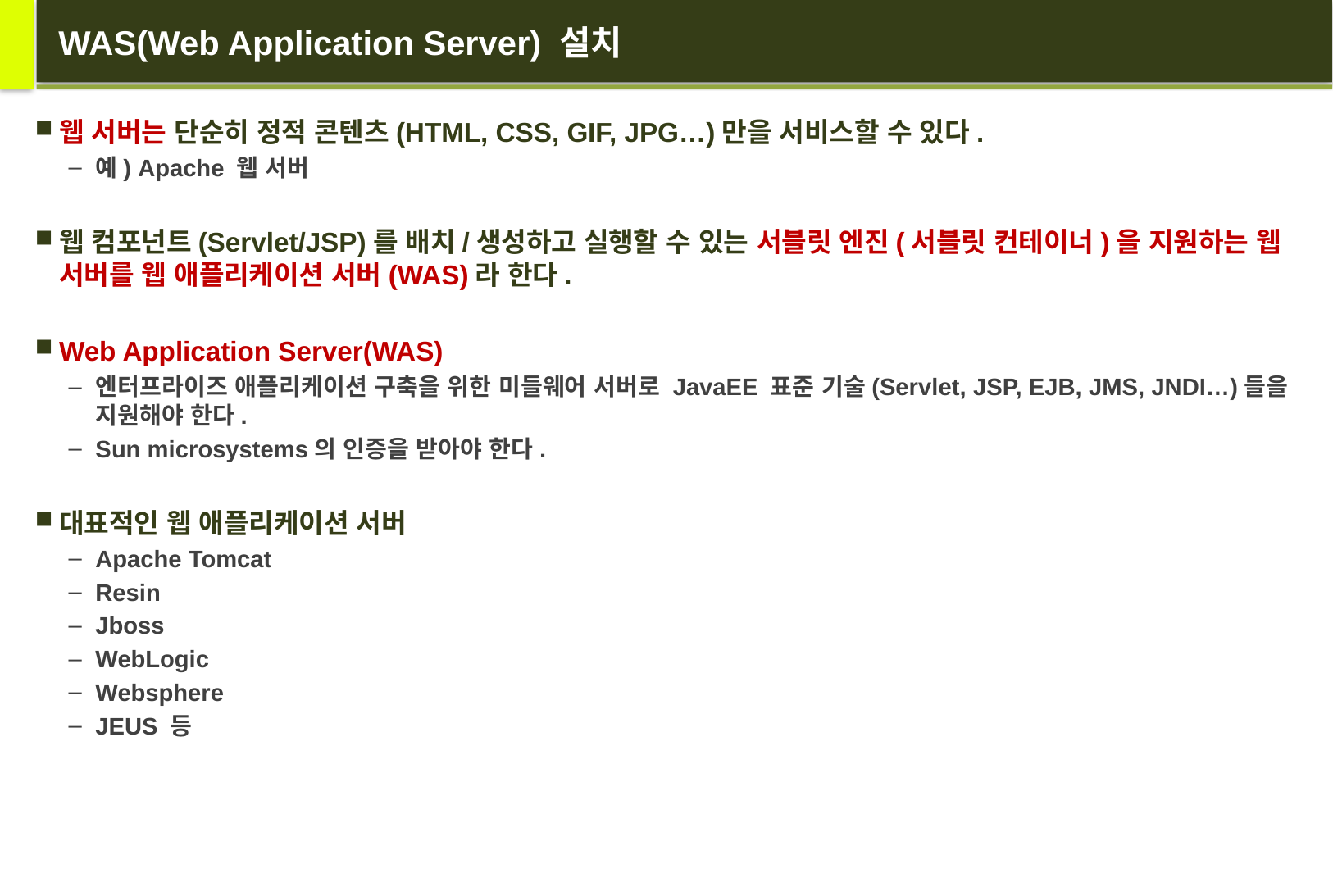

# WAS(Web Application Server) 설치
웹 서버는 단순히 정적 콘텐츠(HTML, CSS, GIF, JPG…)만을 서비스할 수 있다.
예) Apache 웹 서버

웹 컴포넌트(Servlet/JSP)를 배치/생성하고 실행할 수 있는 서블릿 엔진(서블릿 컨테이너)을 지원하는 웹 서버를 웹 애플리케이션 서버(WAS)라 한다.

Web Application Server(WAS)
엔터프라이즈 애플리케이션 구축을 위한 미들웨어 서버로 JavaEE 표준 기술(Servlet, JSP, EJB, JMS, JNDI…)들을
지원해야 한다.
Sun microsystems의 인증을 받아야 한다.

대표적인 웹 애플리케이션 서버
Apache Tomcat
Resin
Jboss
WebLogic
Websphere
JEUS 등